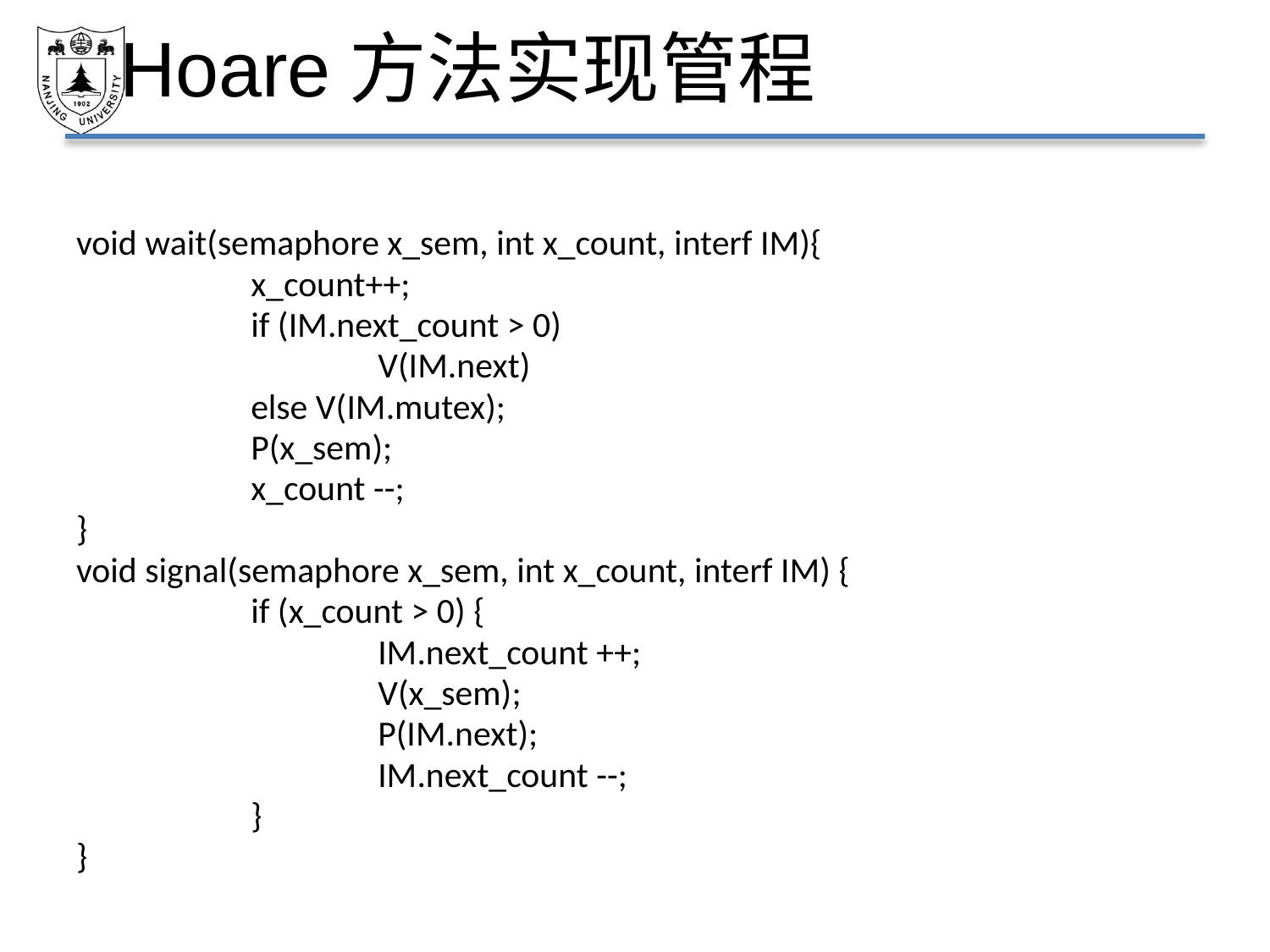

# Hoare方法实现管程
void wait(semaphore x_sem, int x_count, interf IM){
		x_count++;
		if (IM.next_count > 0)
			V(IM.next)
		else V(IM.mutex);
		P(x_sem);
		x_count --;
}
void signal(semaphore x_sem, int x_count, interf IM) {
		if (x_count > 0) {
			IM.next_count ++;
			V(x_sem);
			P(IM.next);
			IM.next_count --;
		}
}